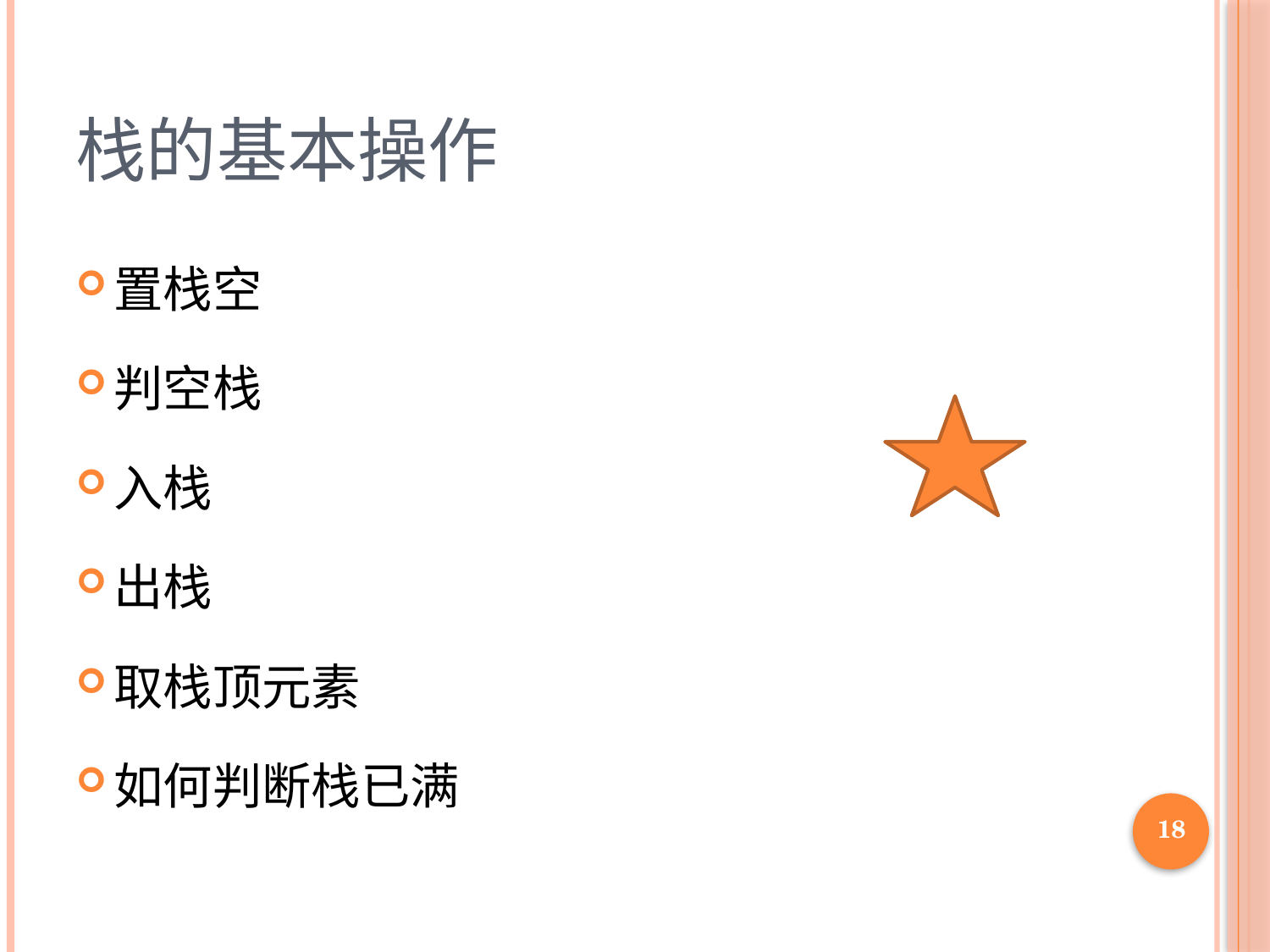

# 栈的基本操作
置栈空
判空栈
入栈
出栈
取栈顶元素
如何判断栈已满

18